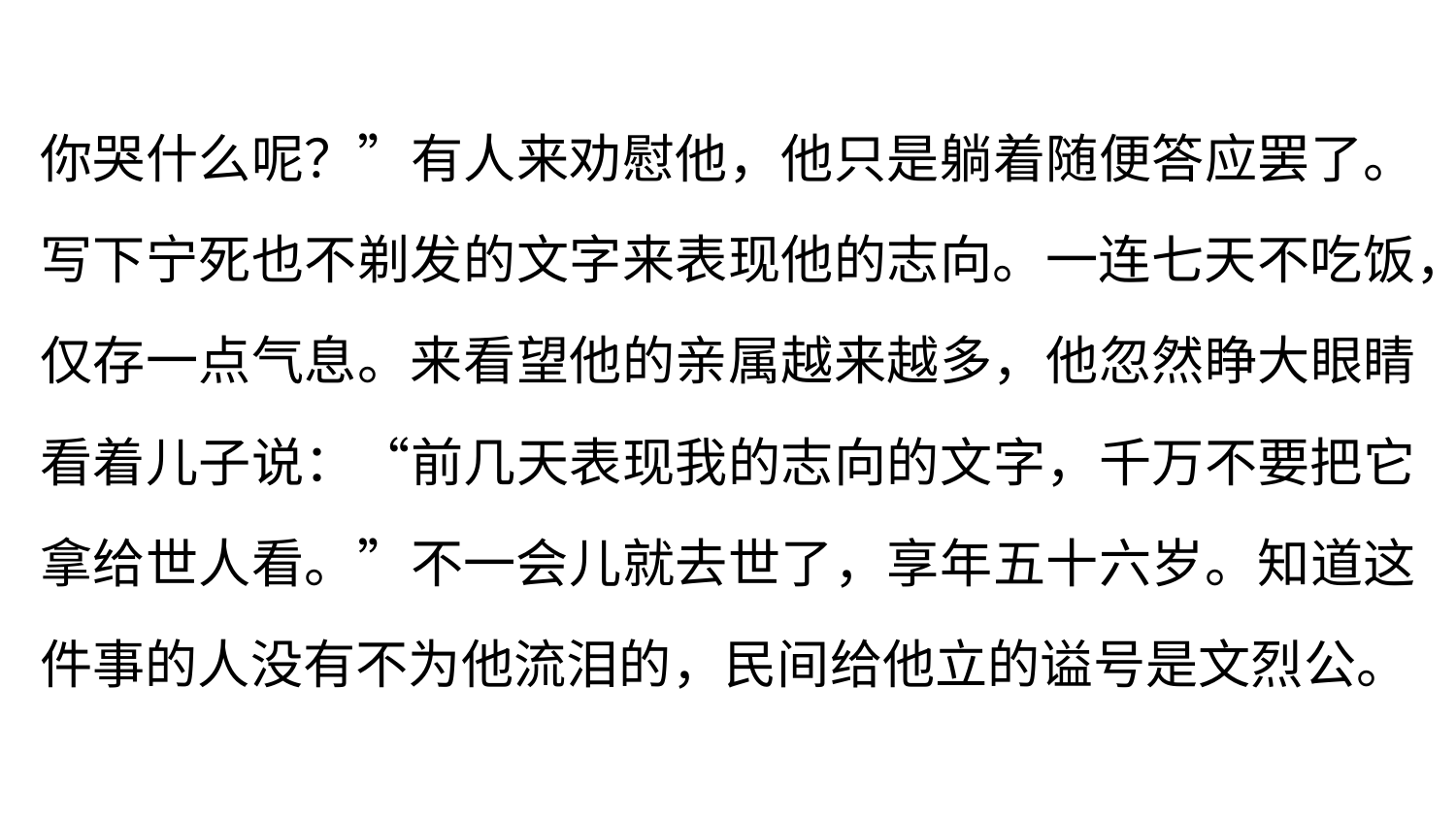

你哭什么呢？”有人来劝慰他，他只是躺着随便答应罢了。写下宁死也不剃发的文字来表现他的志向。一连七天不吃饭，仅存一点气息。来看望他的亲属越来越多，他忽然睁大眼睛看着儿子说：“前几天表现我的志向的文字，千万不要把它拿给世人看。”不一会儿就去世了，享年五十六岁。知道这件事的人没有不为他流泪的，民间给他立的谥号是文烈公。